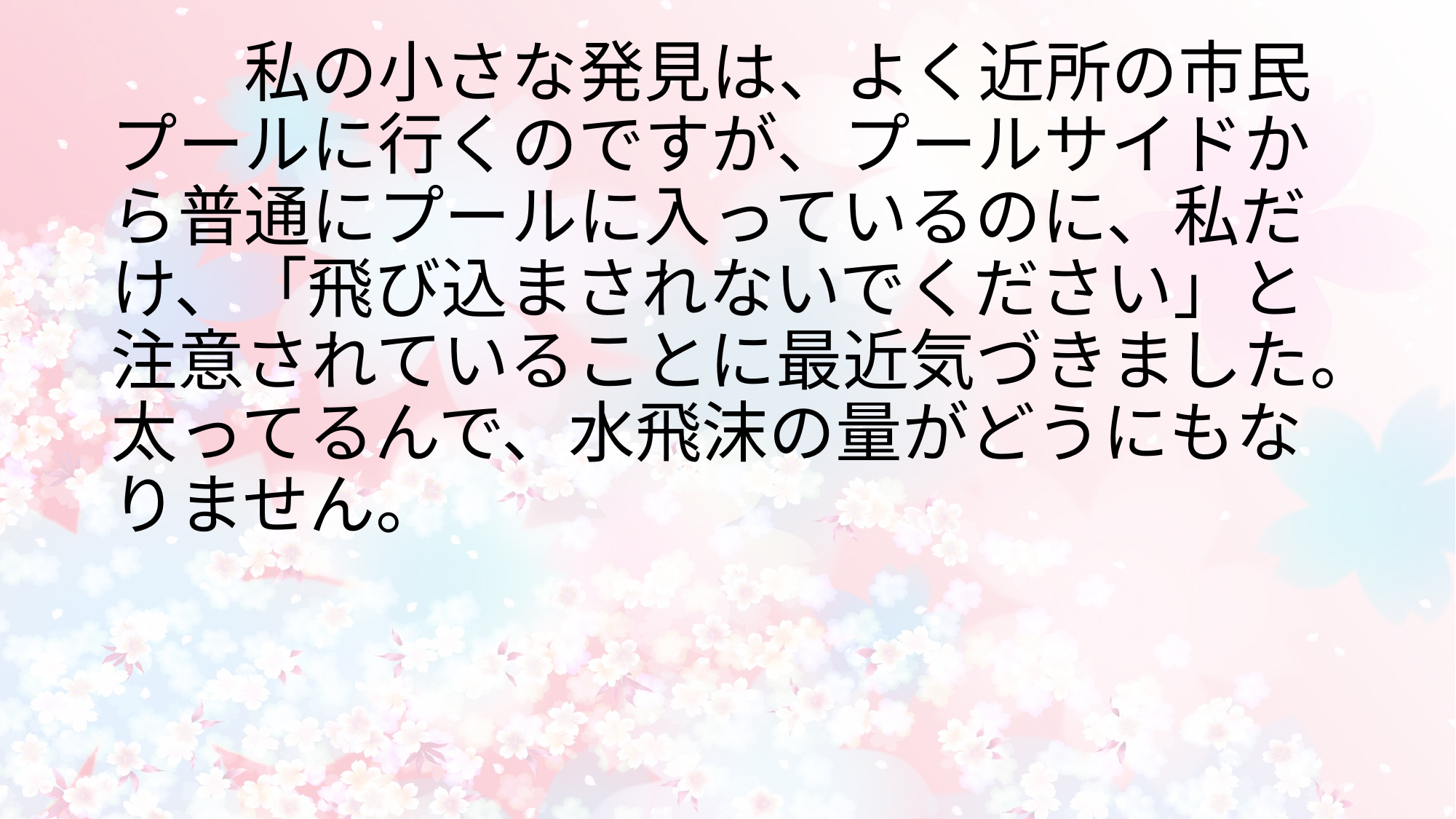

私の小さな発見は、よく近所の市民プールに行くのですが、プールサイドから普通にプールに入っているのに、私だけ、「飛び込まされないでください」と注意されていることに最近気づきました。太ってるんで、水飛沫の量がどうにもなりません。